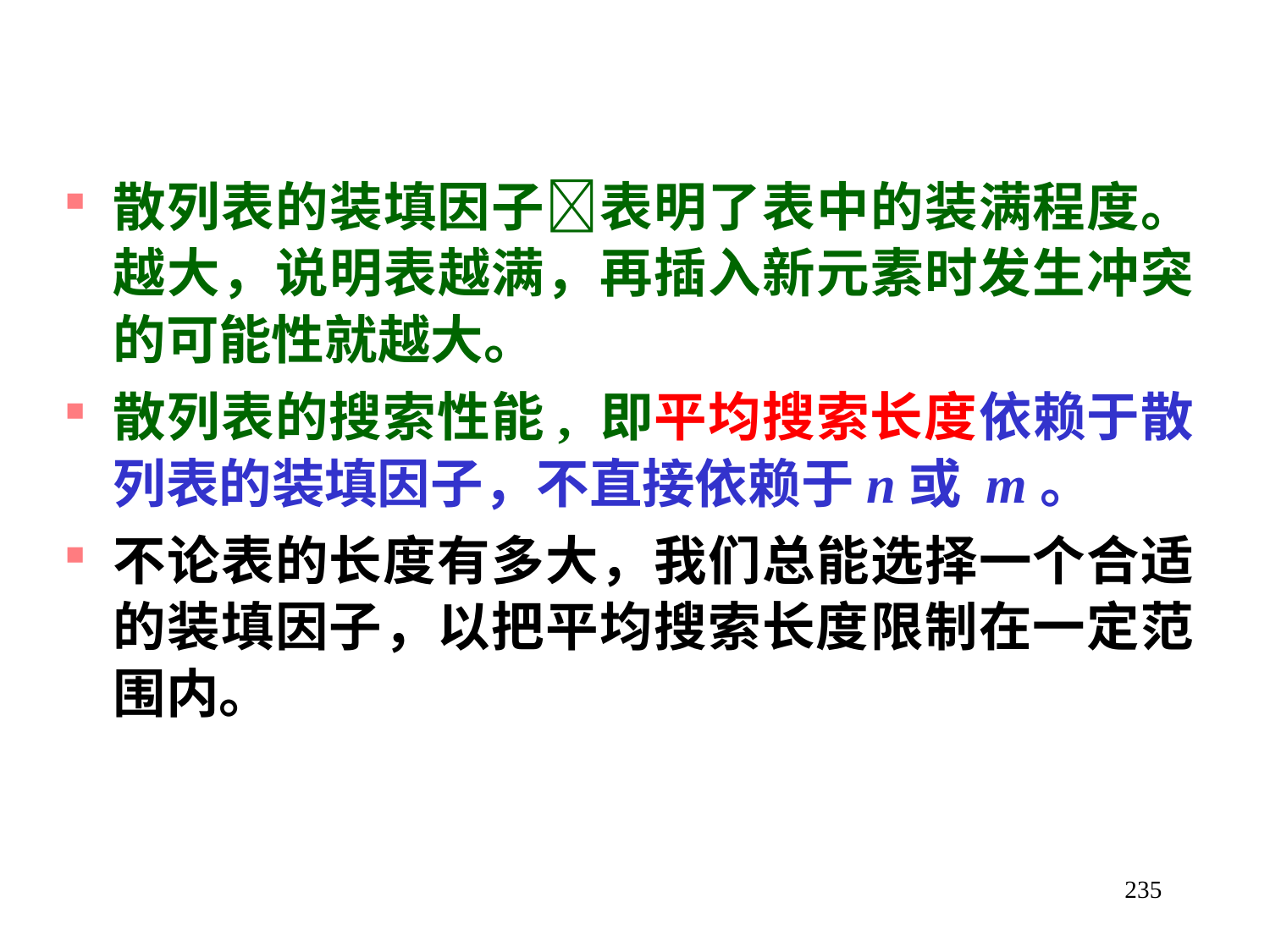

散列表的装填因子α表明了表中的装满程度。越大，说明表越满，再插入新元素时发生冲突的可能性就越大。
散列表的搜索性能, 即平均搜索长度依赖于散列表的装填因子，不直接依赖于n或 m。
不论表的长度有多大，我们总能选择一个合适的装填因子，以把平均搜索长度限制在一定范围内。
235